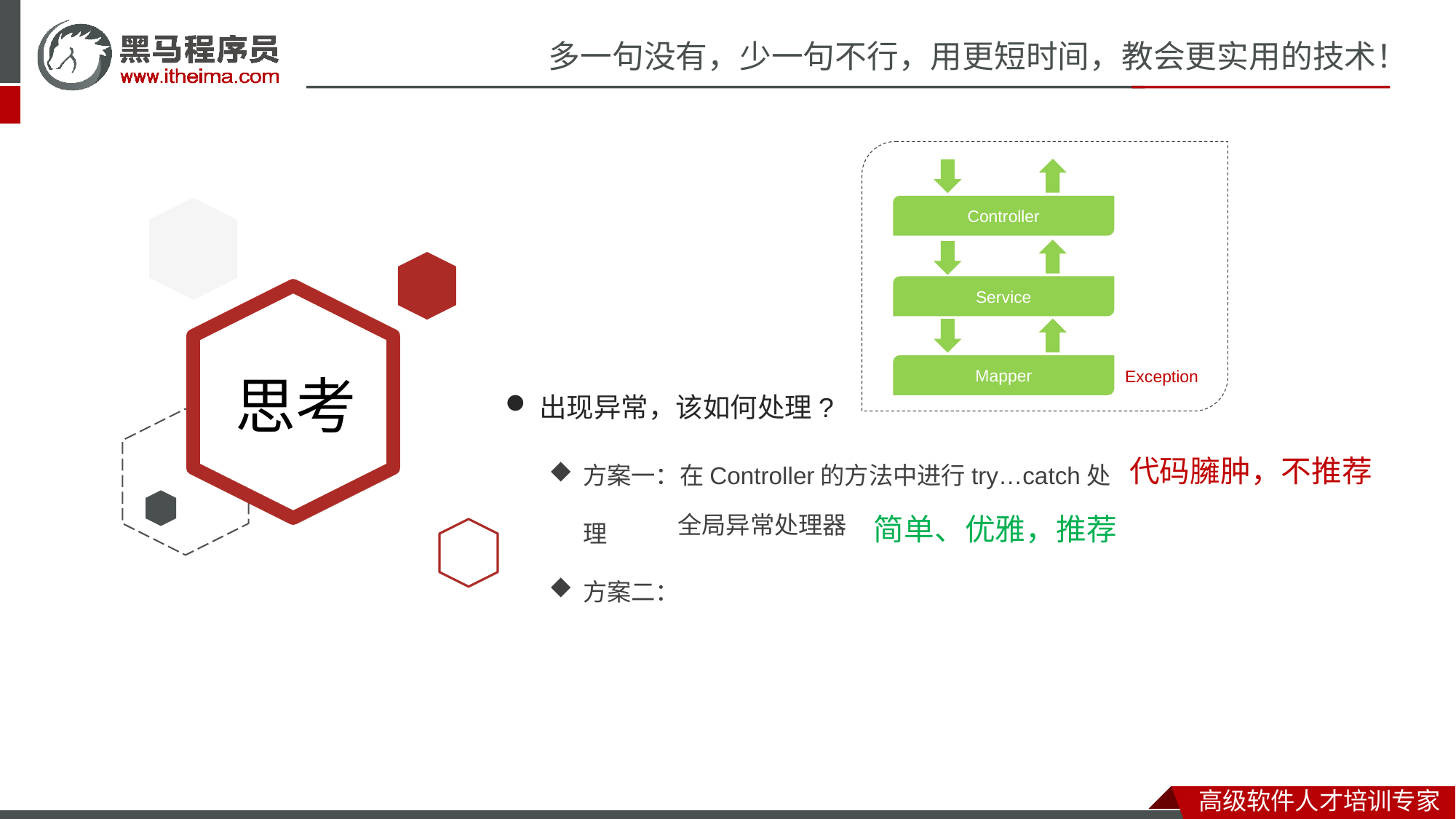

Controller

Service

出现异常，该如何处理?
Mapper
Exception
方案一：在Controller的方法中进行try…catch处理
方案二：
代码臃肿，不推荐
简单、优雅，推荐
全局异常处理器